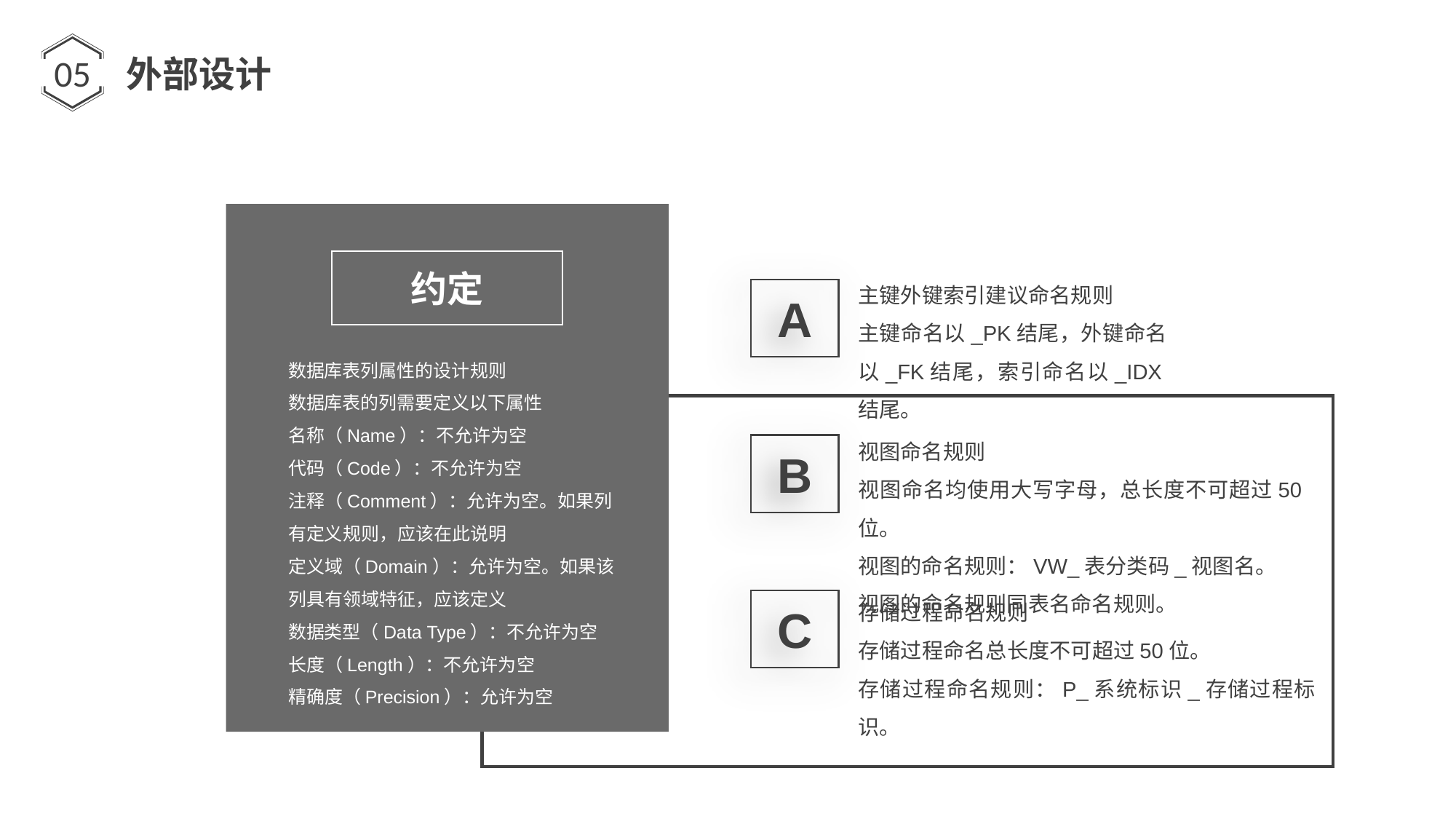

05
外部设计

数据库表列属性的设计规则
数据库表的列需要定义以下属性
名称（Name）：不允许为空
代码（Code）：不允许为空
注释（Comment）：允许为空。如果列有定义规则，应该在此说明
定义域（Domain）：允许为空。如果该列具有领域特征，应该定义
数据类型（Data Type）：不允许为空
长度（Length）：不允许为空
精确度（Precision）：允许为空
约定
主键外键索引建议命名规则
主键命名以_PK结尾，外键命名以_FK结尾，索引命名以_IDX结尾。
A

视图命名规则
视图命名均使用大写字母，总长度不可超过50位。
视图的命名规则：VW_表分类码_视图名。
视图的命名规则同表名命名规则。
B
存储过程命名规则
存储过程命名总长度不可超过50位。
存储过程命名规则：P_系统标识_存储过程标识。
C